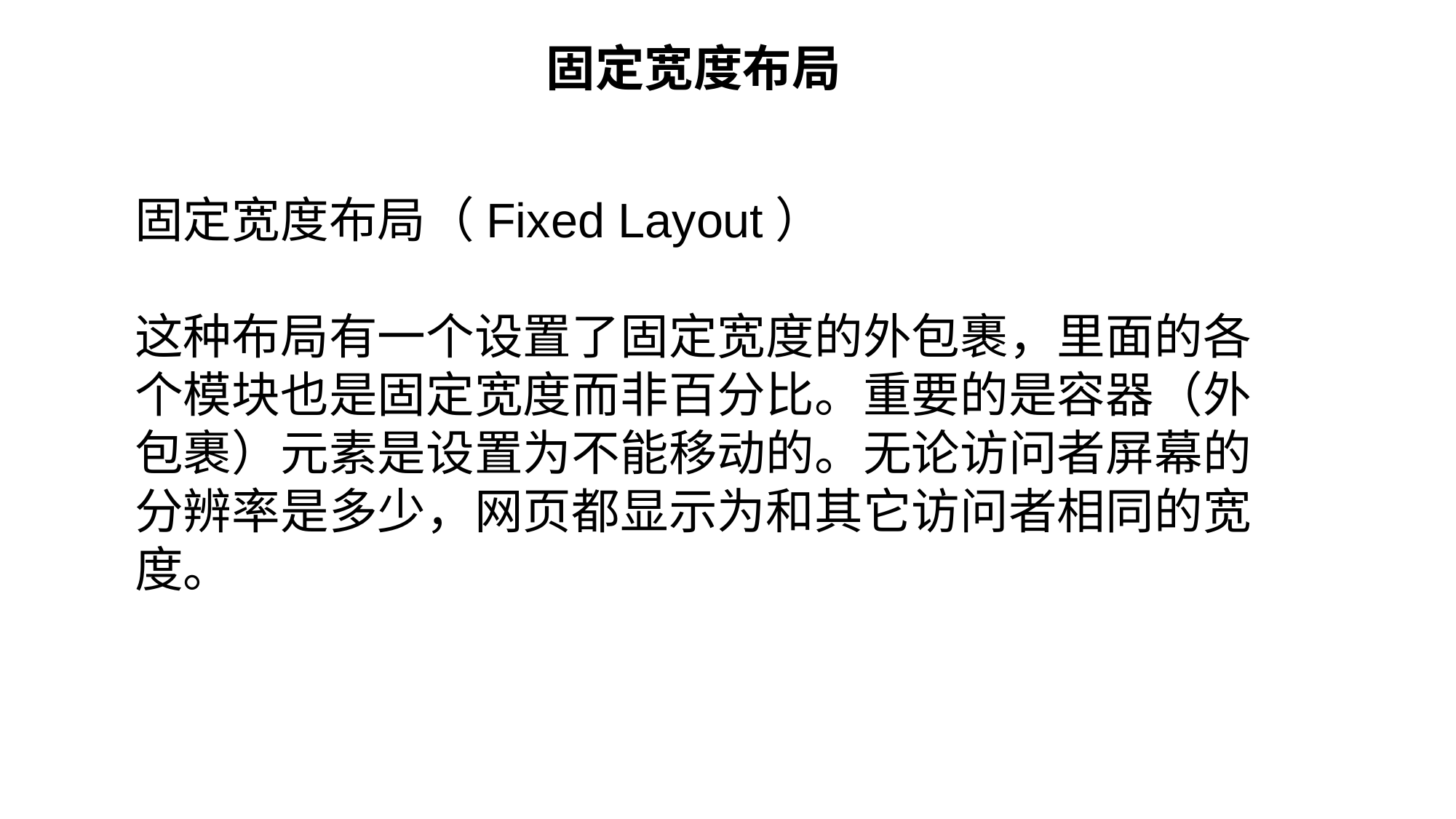

# 固定宽度布局
固定宽度布局（Fixed Layout）

这种布局有一个设置了固定宽度的外包裹，里面的各个模块也是固定宽度而非百分比。重要的是容器（外包裹）元素是设置为不能移动的。无论访问者屏幕的分辨率是多少，网页都显示为和其它访问者相同的宽度。